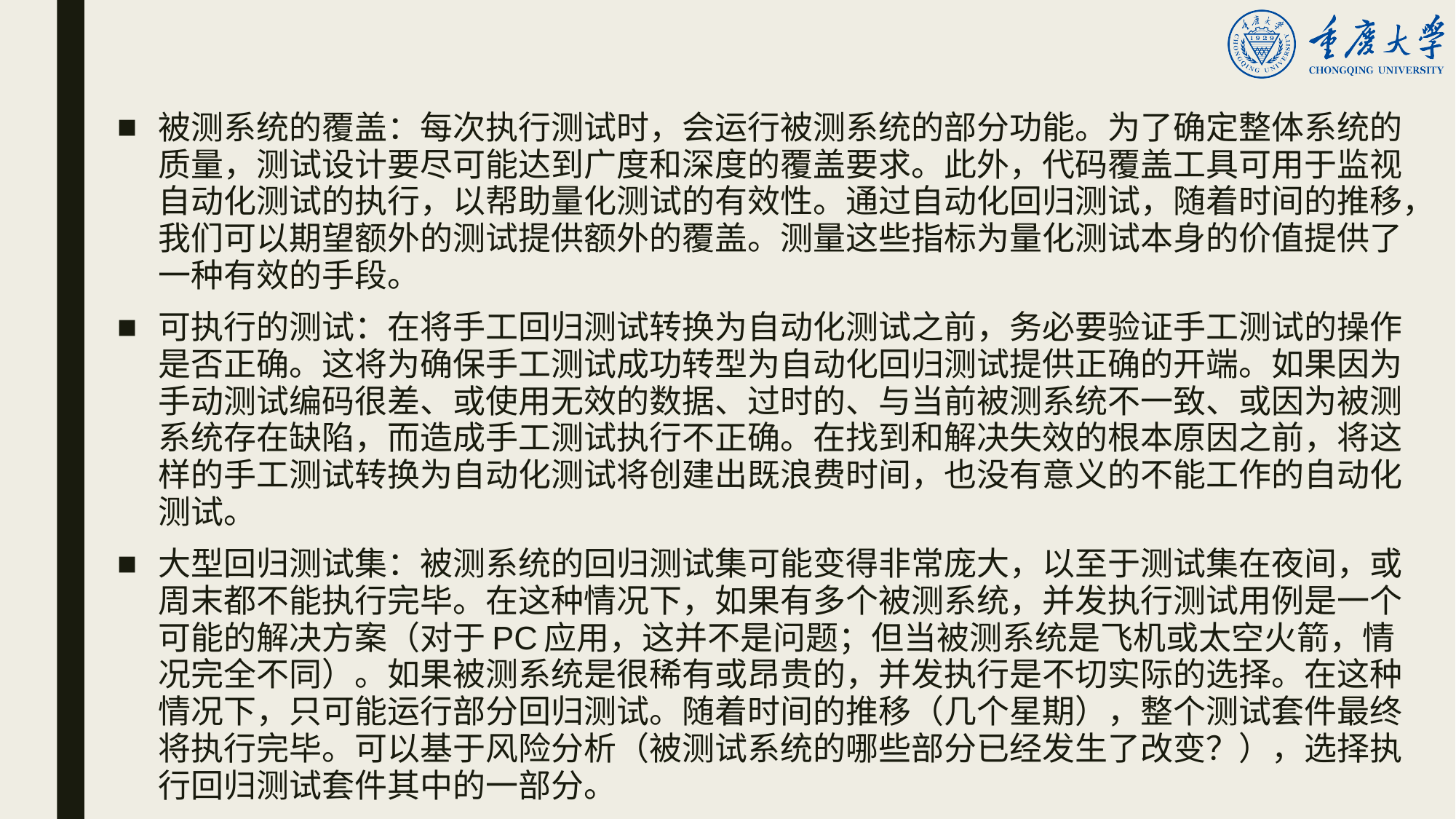

被测系统的覆盖：每次执行测试时，会运行被测系统的部分功能。为了确定整体系统的质量，测试设计要尽可能达到广度和深度的覆盖要求。此外，代码覆盖工具可用于监视自动化测试的执行，以帮助量化测试的有效性。通过自动化回归测试，随着时间的推移，我们可以期望额外的测试提供额外的覆盖。测量这些指标为量化测试本身的价值提供了一种有效的手段。
可执行的测试：在将手工回归测试转换为自动化测试之前，务必要验证手工测试的操作是否正确。这将为确保手工测试成功转型为自动化回归测试提供正确的开端。如果因为手动测试编码很差、或使用无效的数据、过时的、与当前被测系统不一致、或因为被测系统存在缺陷，而造成手工测试执行不正确。在找到和解决失效的根本原因之前，将这样的手工测试转换为自动化测试将创建出既浪费时间，也没有意义的不能工作的自动化测试。
大型回归测试集：被测系统的回归测试集可能变得非常庞大，以至于测试集在夜间，或周末都不能执行完毕。在这种情况下，如果有多个被测系统，并发执行测试用例是一个可能的解决方案（对于PC应用，这并不是问题；但当被测系统是飞机或太空火箭，情况完全不同）。如果被测系统是很稀有或昂贵的，并发执行是不切实际的选择。在这种情况下，只可能运行部分回归测试。随着时间的推移（几个星期），整个测试套件最终将执行完毕。可以基于风险分析（被测试系统的哪些部分已经发生了改变？），选择执行回归测试套件其中的一部分。